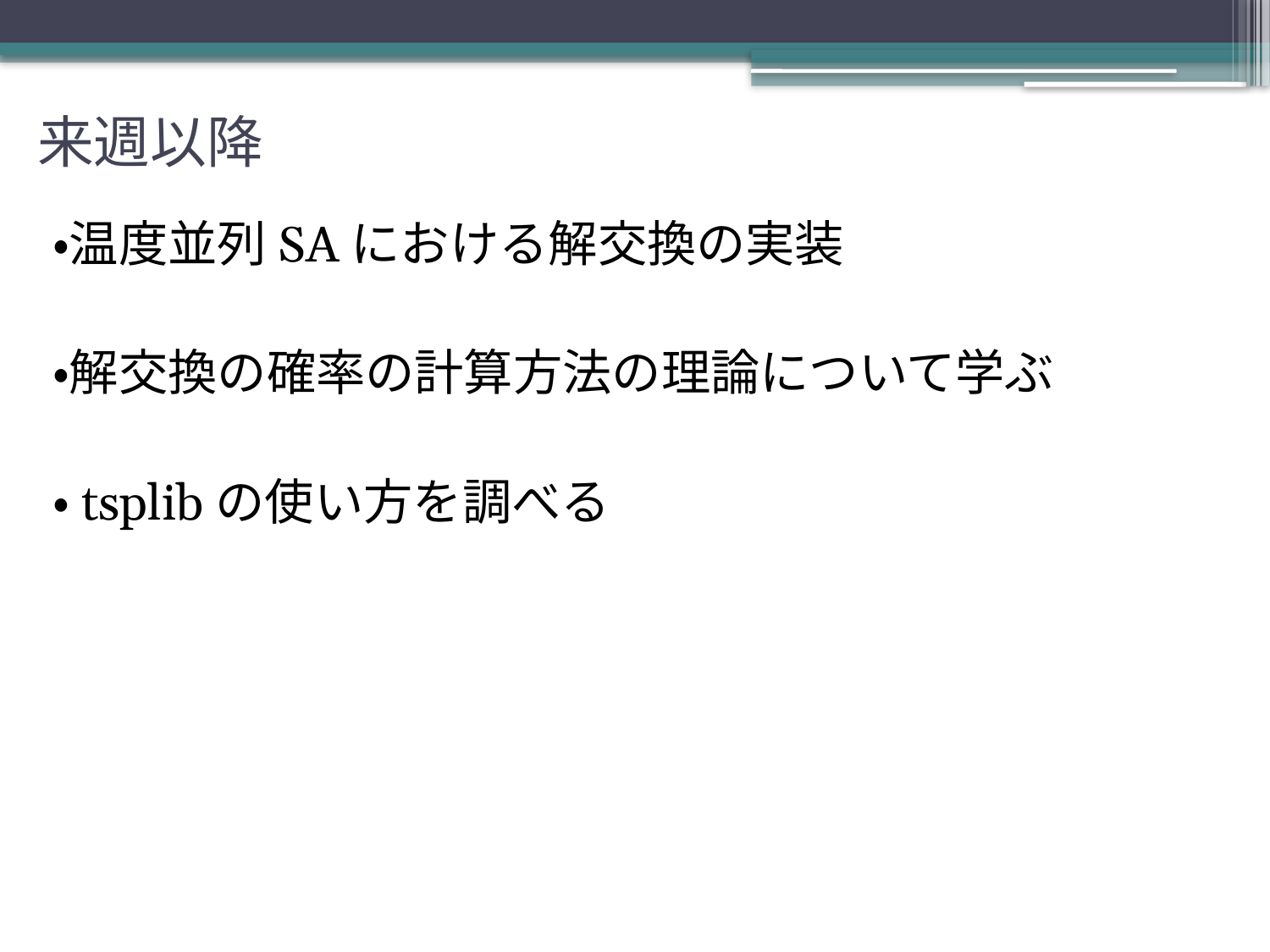

# 来週以降
・温度並列SAにおける解交換の実装

・解交換の確率の計算方法の理論について学ぶ

・tsplibの使い方を調べる